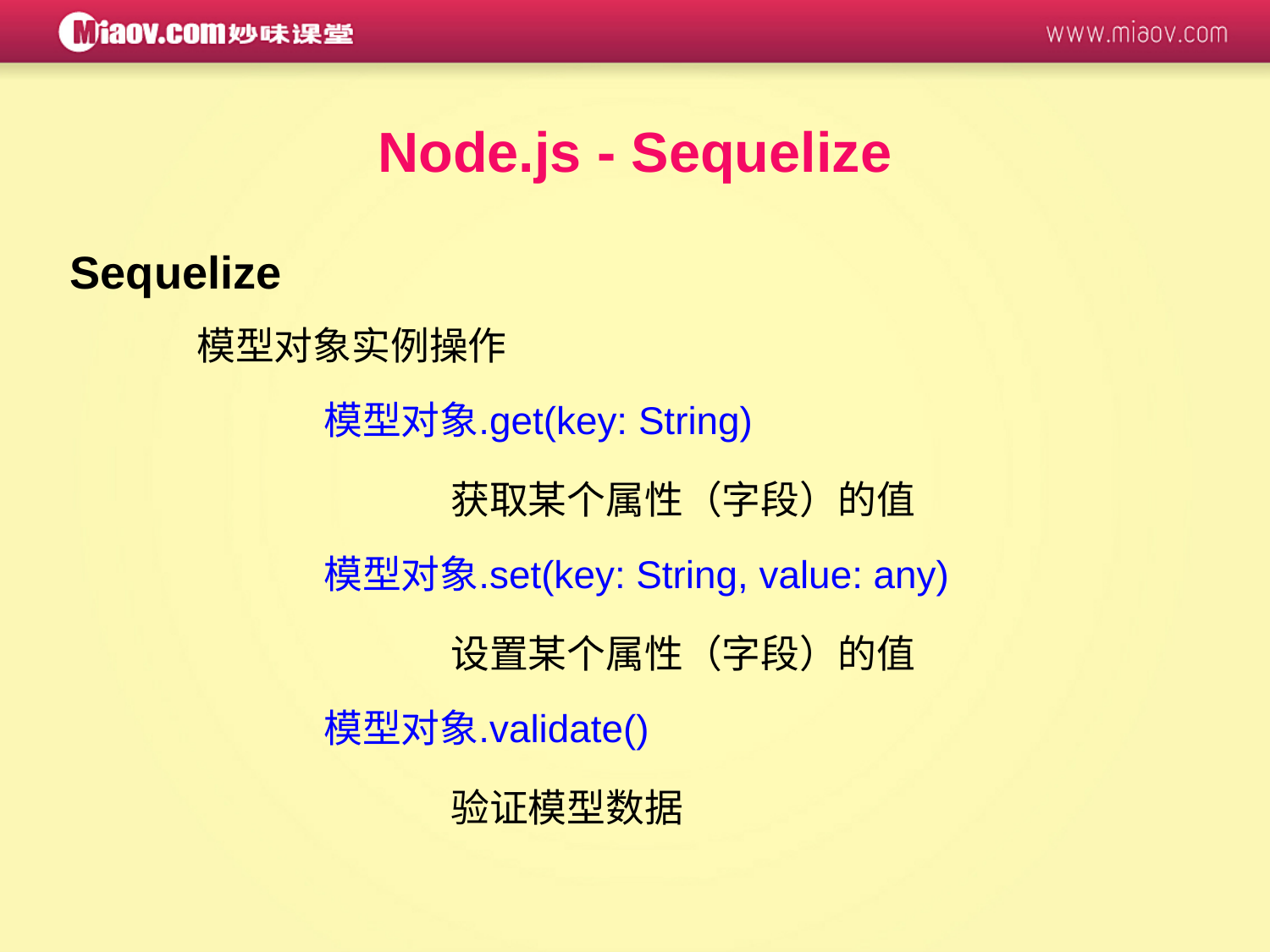

Node.js - Sequelize
Sequelize
	模型对象实例操作
		模型对象.get(key: String)
			获取某个属性（字段）的值
		模型对象.set(key: String, value: any)
			设置某个属性（字段）的值
		模型对象.validate()
			验证模型数据